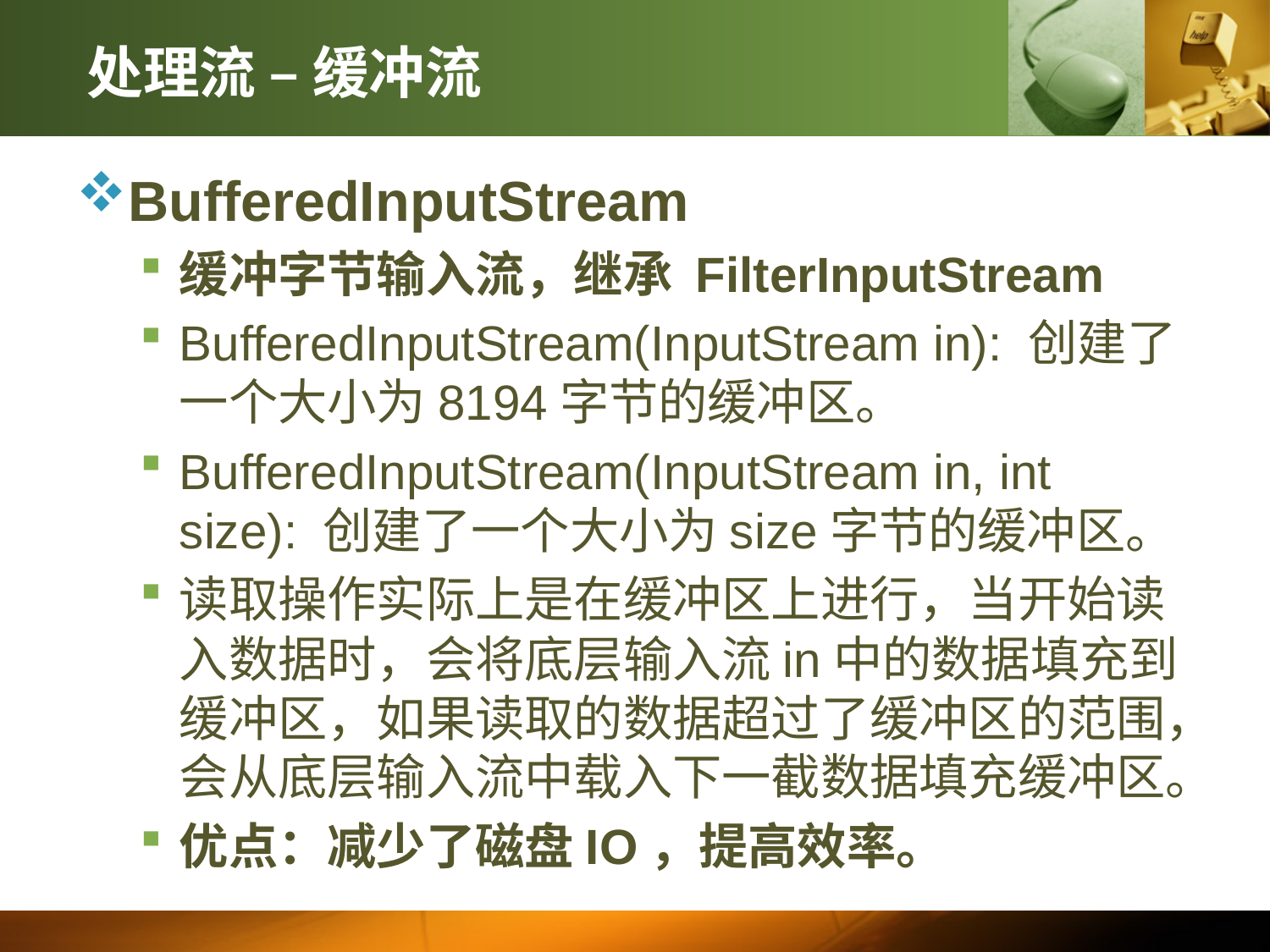

# 处理流 – 缓冲流
BufferedInputStream
缓冲字节输入流，继承 FilterInputStream
BufferedInputStream(InputStream in): 创建了一个大小为8194字节的缓冲区。
BufferedInputStream(InputStream in, int size): 创建了一个大小为size字节的缓冲区。
读取操作实际上是在缓冲区上进行，当开始读入数据时，会将底层输入流in中的数据填充到缓冲区，如果读取的数据超过了缓冲区的范围，会从底层输入流中载入下一截数据填充缓冲区。
优点：减少了磁盘IO，提高效率。